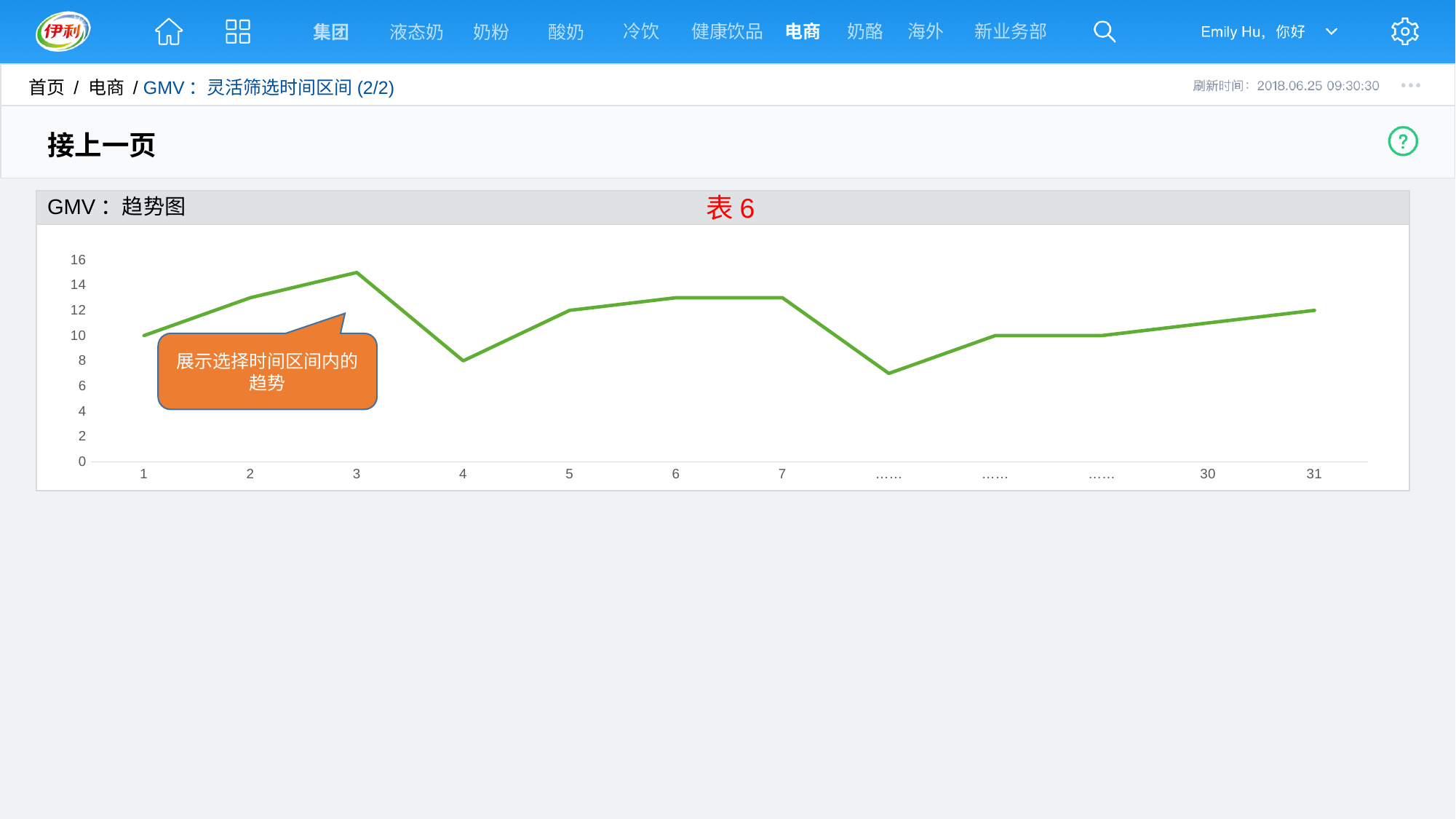

冷饮
健康饮品
电商
海外
新业务部
奶酪
集团
液态奶
奶粉
酸奶
首页 / 电商 / GMV：灵活筛选时间区间(2/2)
接上一页
表6
GMV：趋势图

### Chart

| Category | GMV |
|---|---|
| 1 | 10.0 |
| 2 | 13.0 |
| 3 | 15.0 |
| 4 | 8.0 |
| 5 | 12.0 |
| 6 | 13.0 |
| 7 | 13.0 |
| …… | 7.0 |
| …… | 10.0 |
| …… | 10.0 |
| 30 | 11.0 |
| 31 | 12.0 |
展示选择时间区间内的趋势